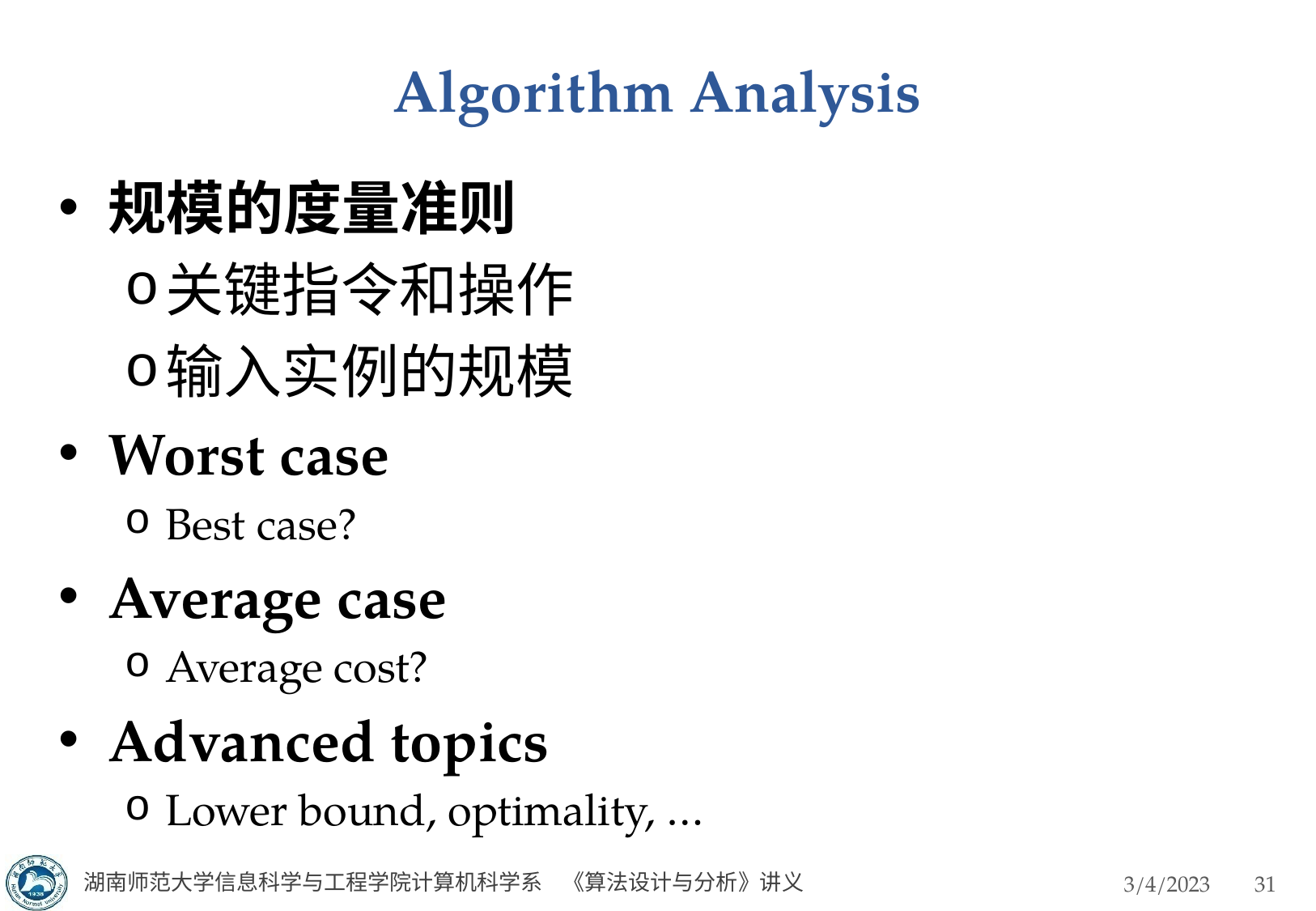

# Algorithm Analysis
规模的度量准则
关键指令和操作
输入实例的规模
Worst case
Best case?
Average case
Average cost?
Advanced topics
Lower bound, optimality, …
湖南师范大学信息科学与工程学院计算机科学系   《算法设计与分析》讲义
3/4/2023
31